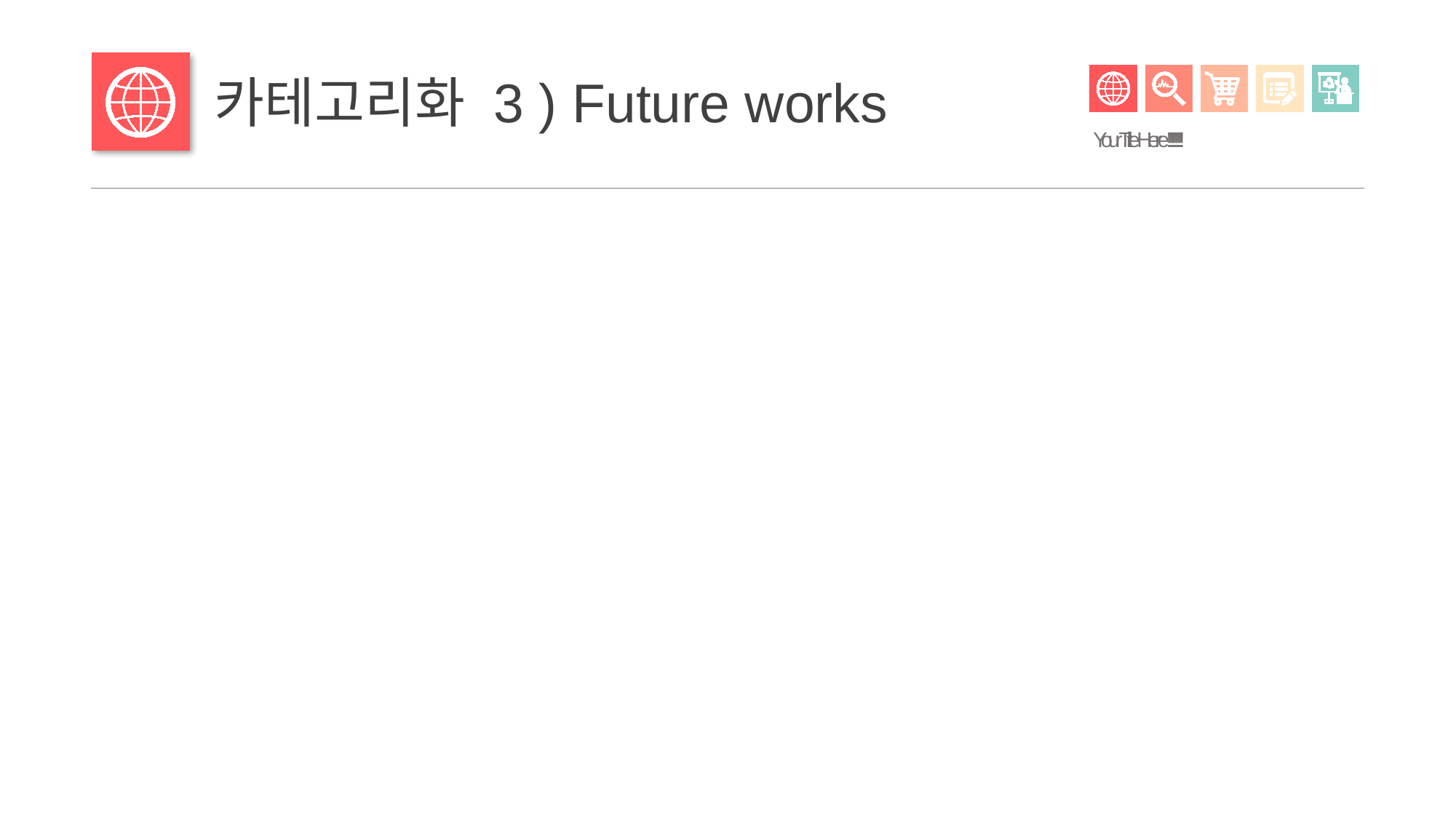

카테고리화 3 ) Future works

Your Title Here !!!!!!!!!!